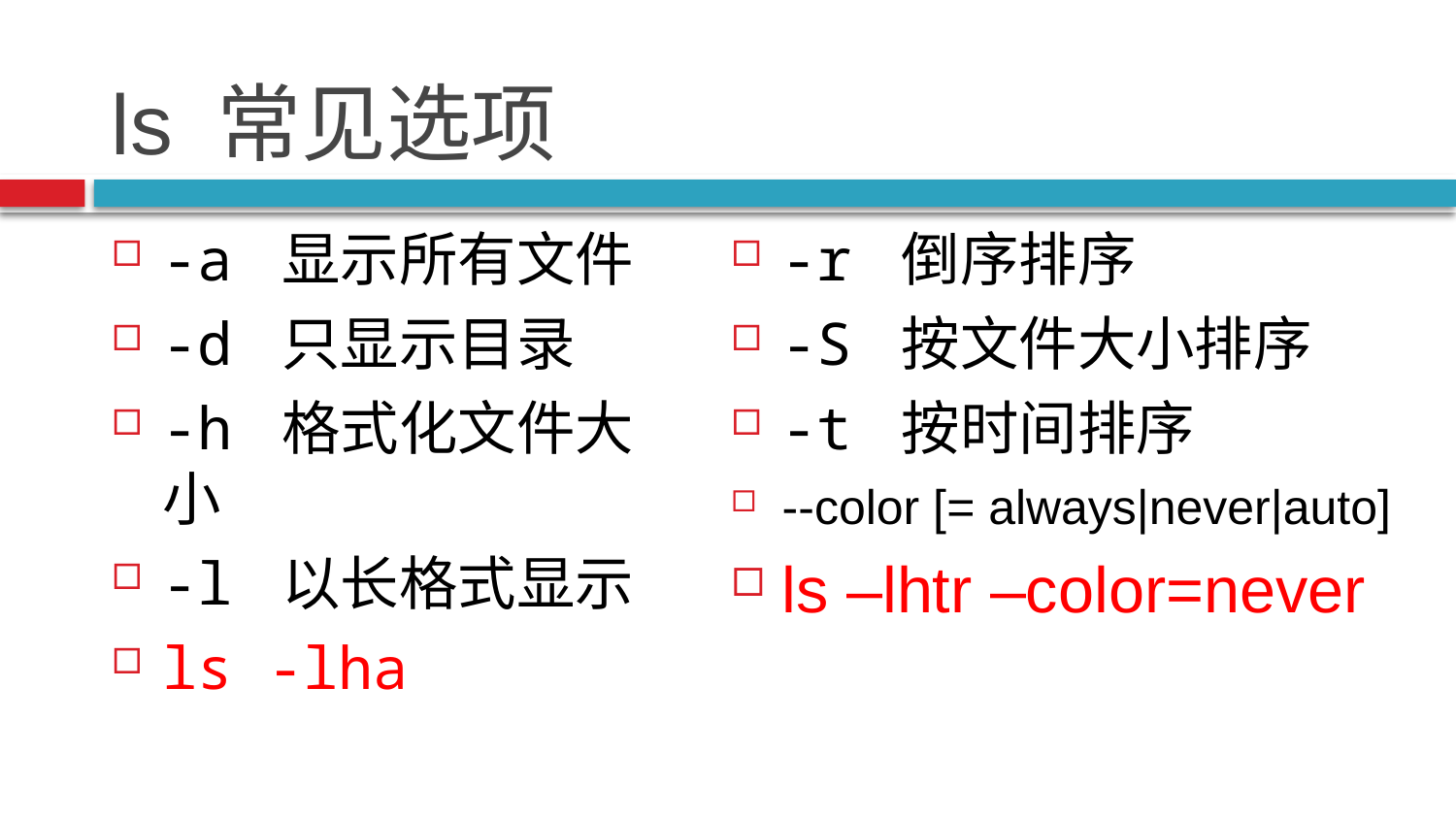

# ls 常见选项
-r 倒序排序
-S 按文件大小排序
-t 按时间排序
--color [= always|never|auto]
ls –lhtr –color=never
-a 显示所有文件
-d 只显示目录
-h 格式化文件大小
-l 以长格式显示
ls -lha